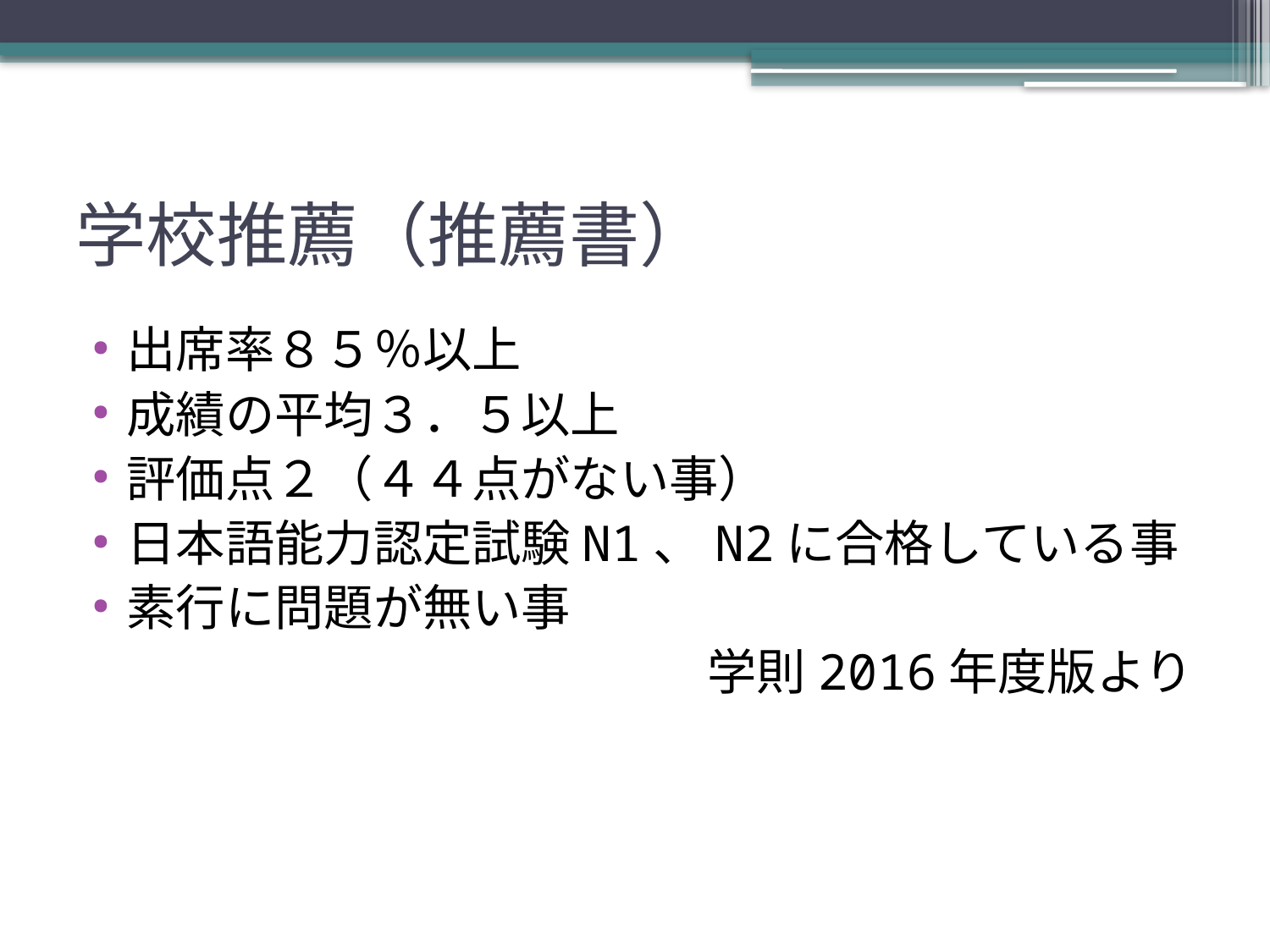

# 学校推薦（推薦書）
出席率８５％以上
成績の平均３．５以上
評価点２（４４点がない事）
日本語能力認定試験N1、N2に合格している事
素行に問題が無い事
学則2016年度版より